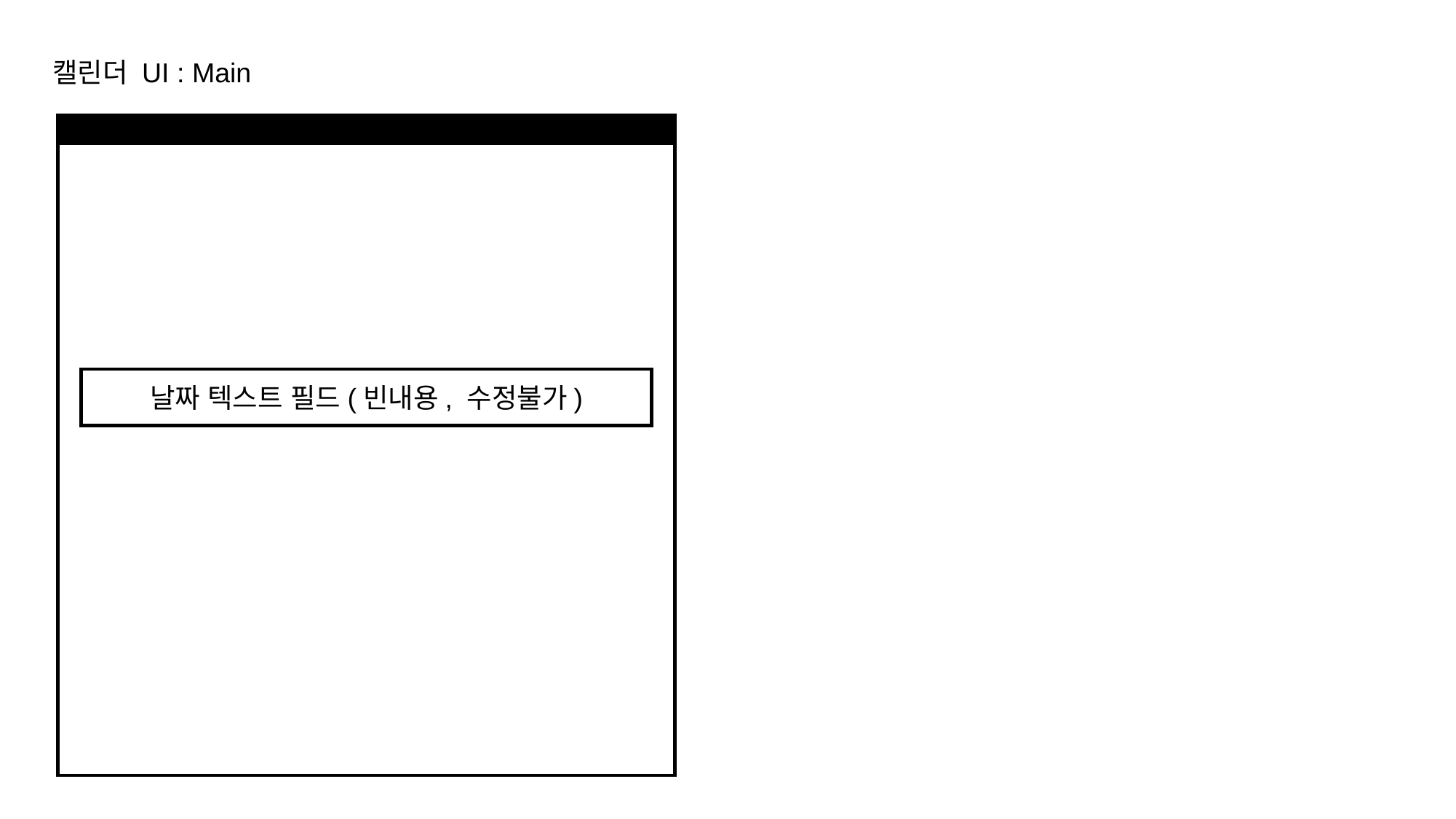

캘린더 UI : Main

날짜 텍스트 필드(빈내용, 수정불가)